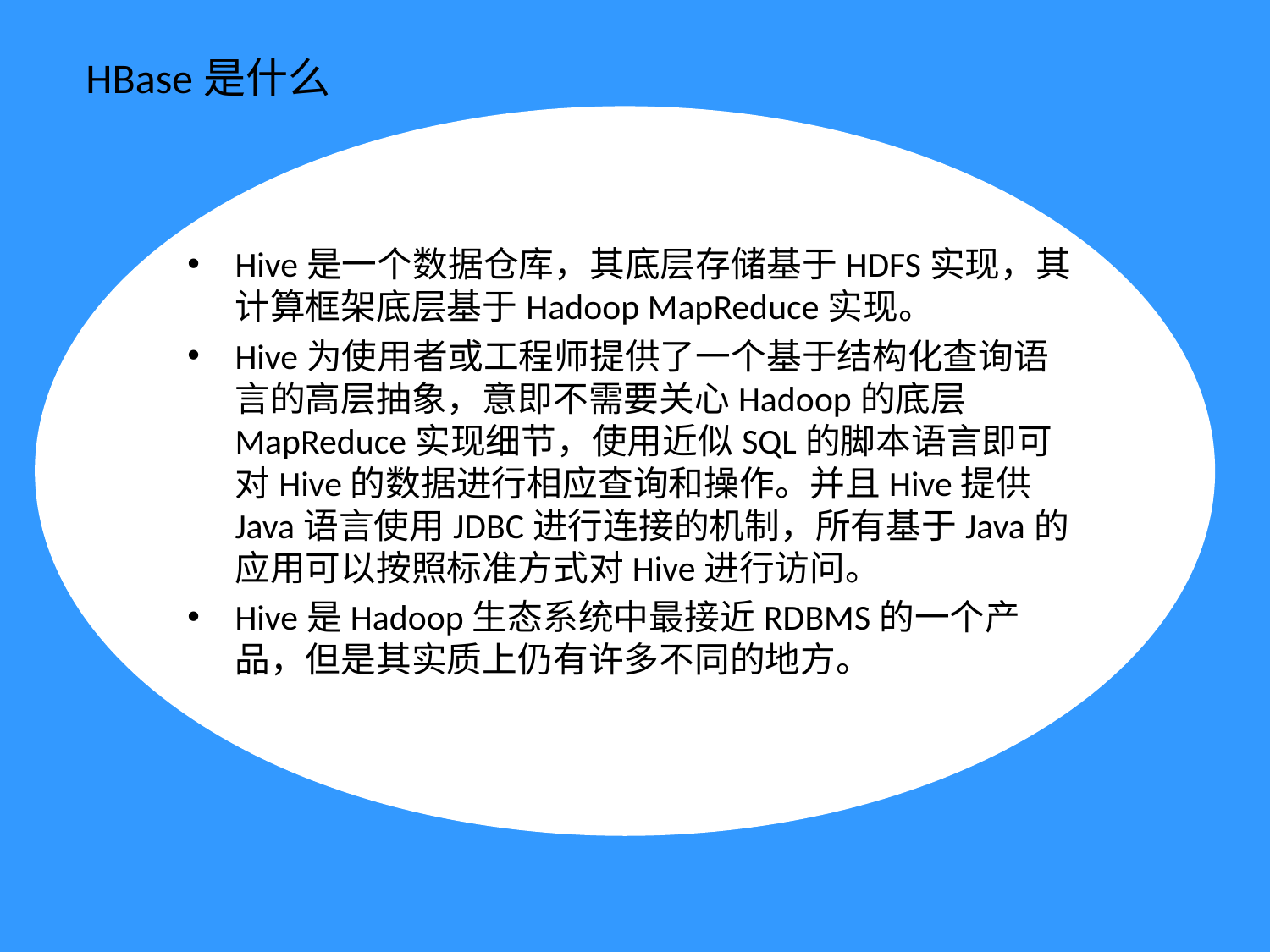

# HBase是什么
Hive是一个数据仓库，其底层存储基于HDFS实现，其计算框架底层基于Hadoop MapReduce实现。
Hive为使用者或工程师提供了一个基于结构化查询语言的高层抽象，意即不需要关心Hadoop的底层MapReduce实现细节，使用近似SQL的脚本语言即可对Hive的数据进行相应查询和操作。并且Hive提供Java语言使用JDBC进行连接的机制，所有基于Java的应用可以按照标准方式对Hive进行访问。
Hive是Hadoop生态系统中最接近RDBMS的一个产品，但是其实质上仍有许多不同的地方。